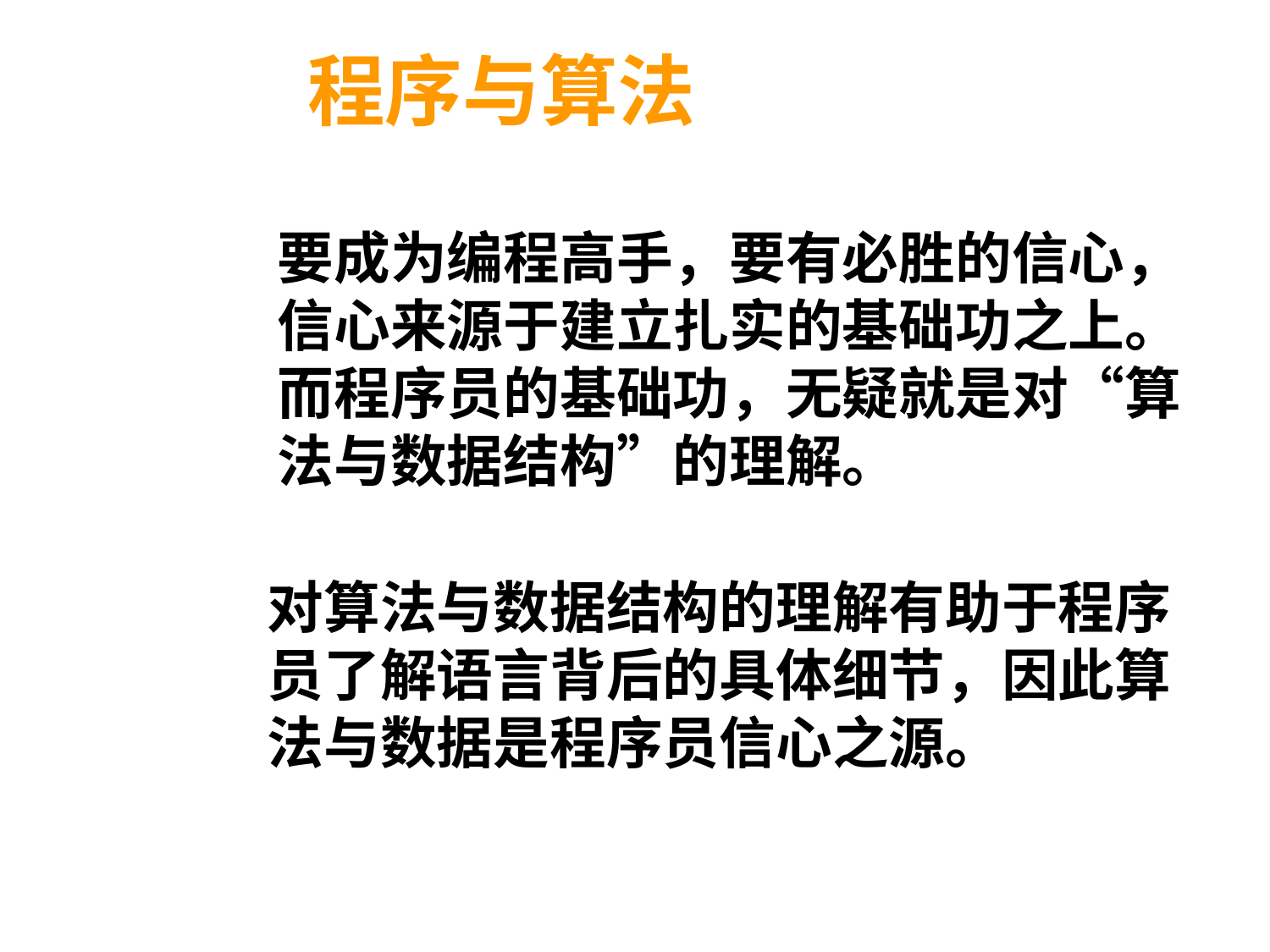

程序与算法
要成为编程高手，要有必胜的信心，信心来源于建立扎实的基础功之上。而程序员的基础功，无疑就是对“算法与数据结构”的理解。
对算法与数据结构的理解有助于程序员了解语言背后的具体细节，因此算法与数据是程序员信心之源。